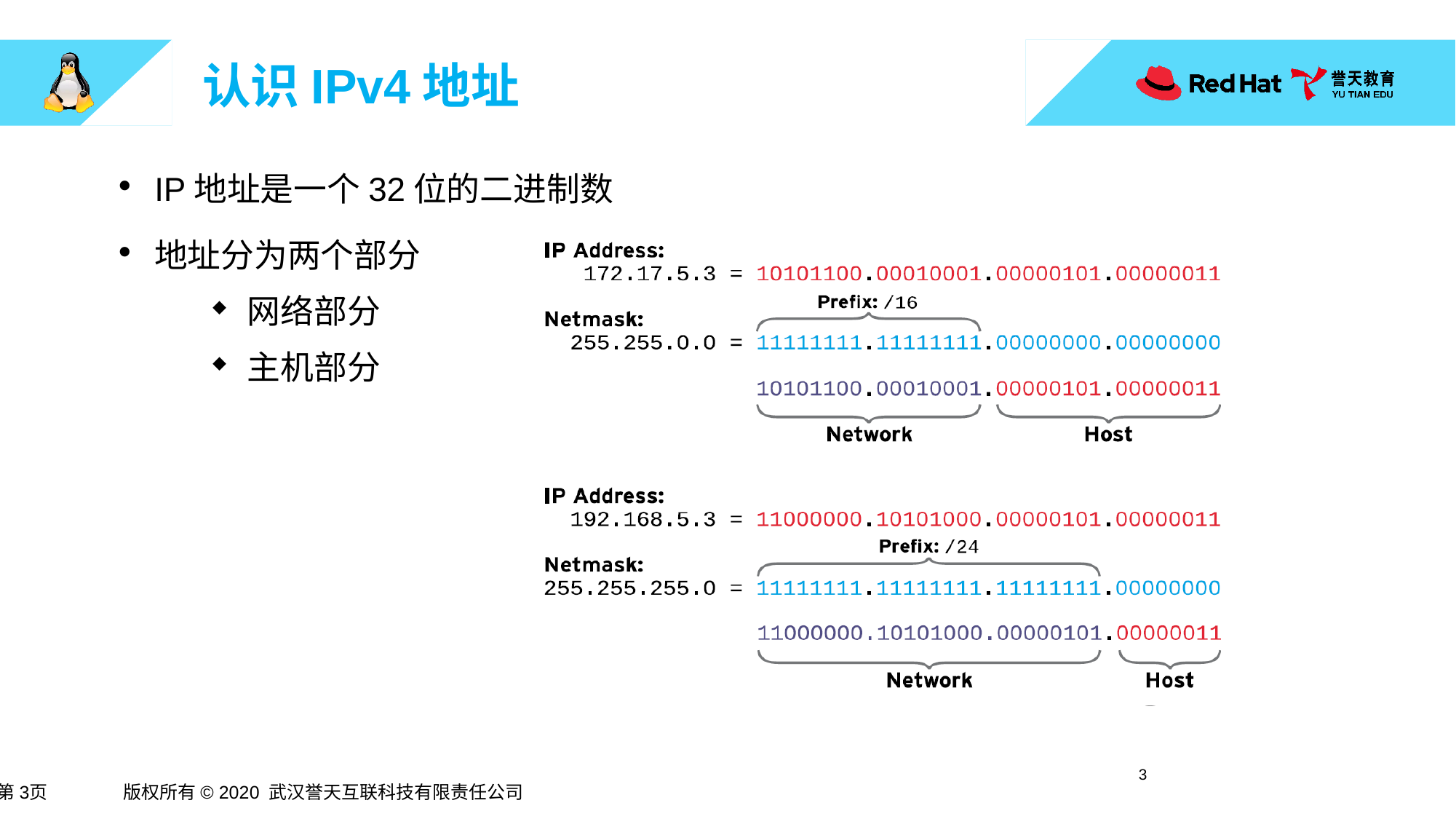

# 认识IPv4地址
IP地址是一个32位的二进制数
地址分为两个部分
网络部分
主机部分

3